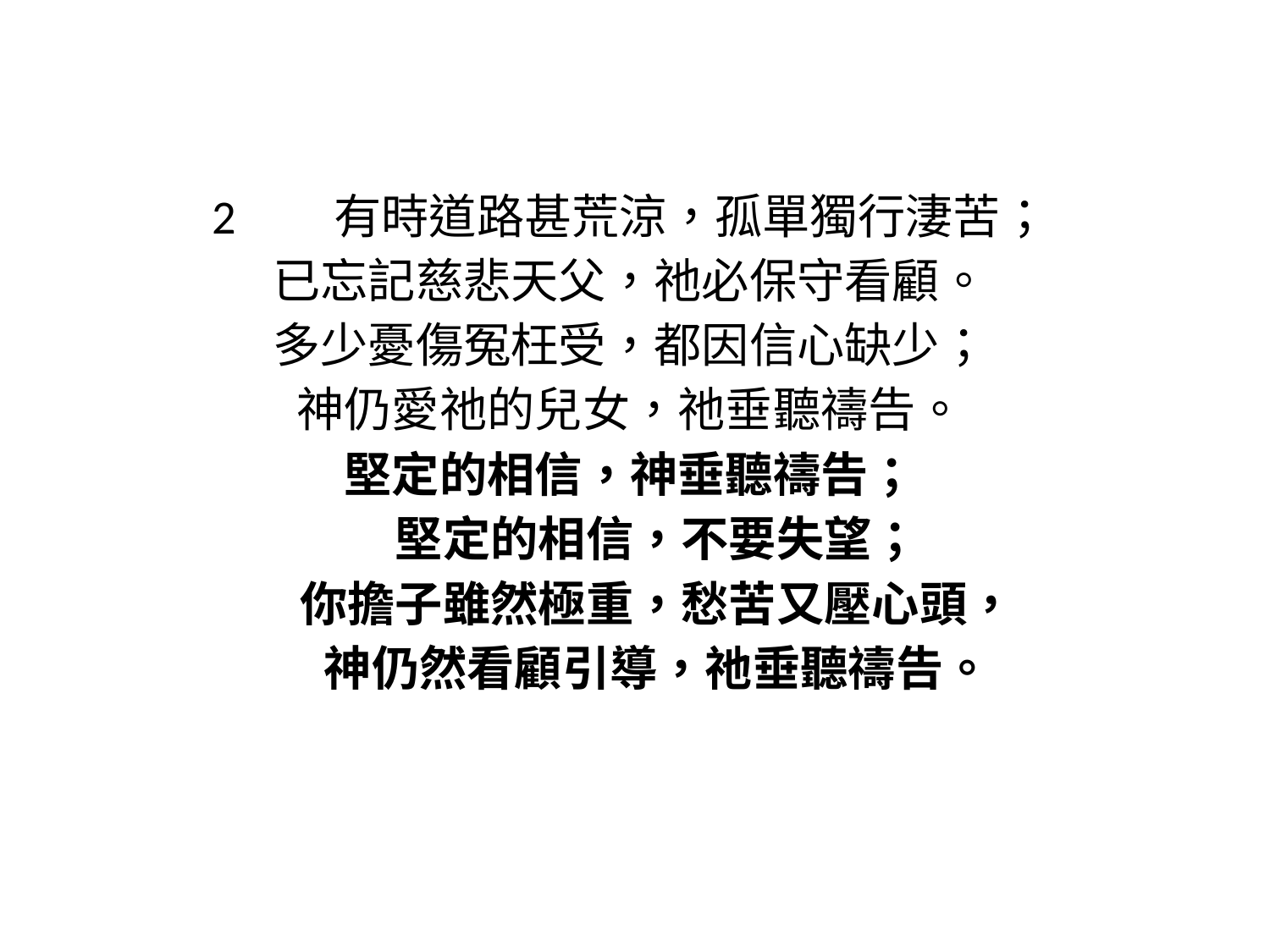

#
2        有時道路甚荒涼，孤單獨行淒苦；
已忘記慈悲天父，祂必保守看顧。
多少憂傷冤枉受，都因信心缺少；
神仍愛祂的兒女，祂垂聽禱告。
堅定的相信，神垂聽禱告；
    堅定的相信，不要失望；
    你擔子雖然極重，愁苦又壓心頭，
    神仍然看顧引導，祂垂聽禱告。